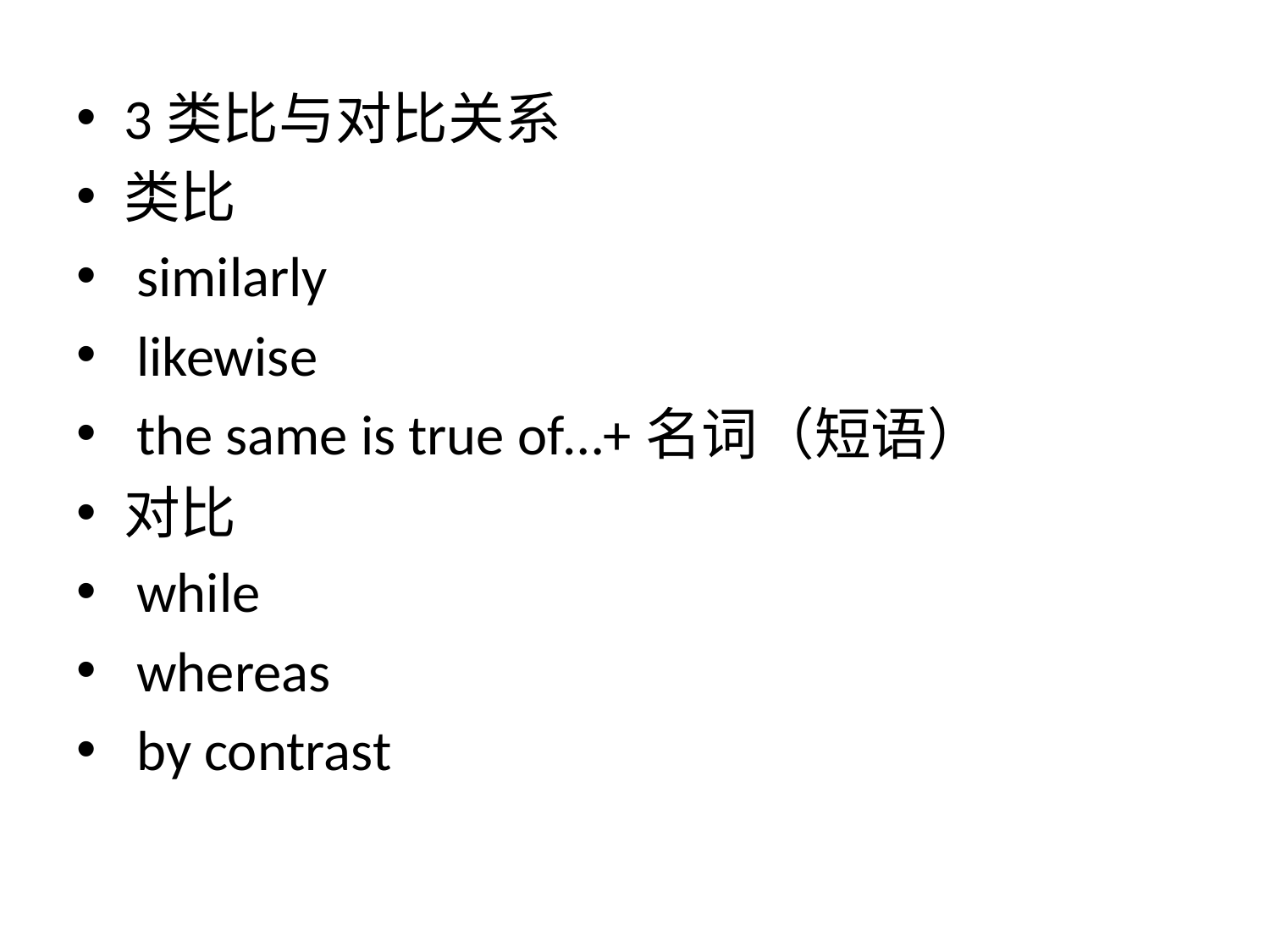

3类比与对比关系
类比
 similarly
 likewise
 the same is true of…+名词（短语）
对比
 while
 whereas
 by contrast